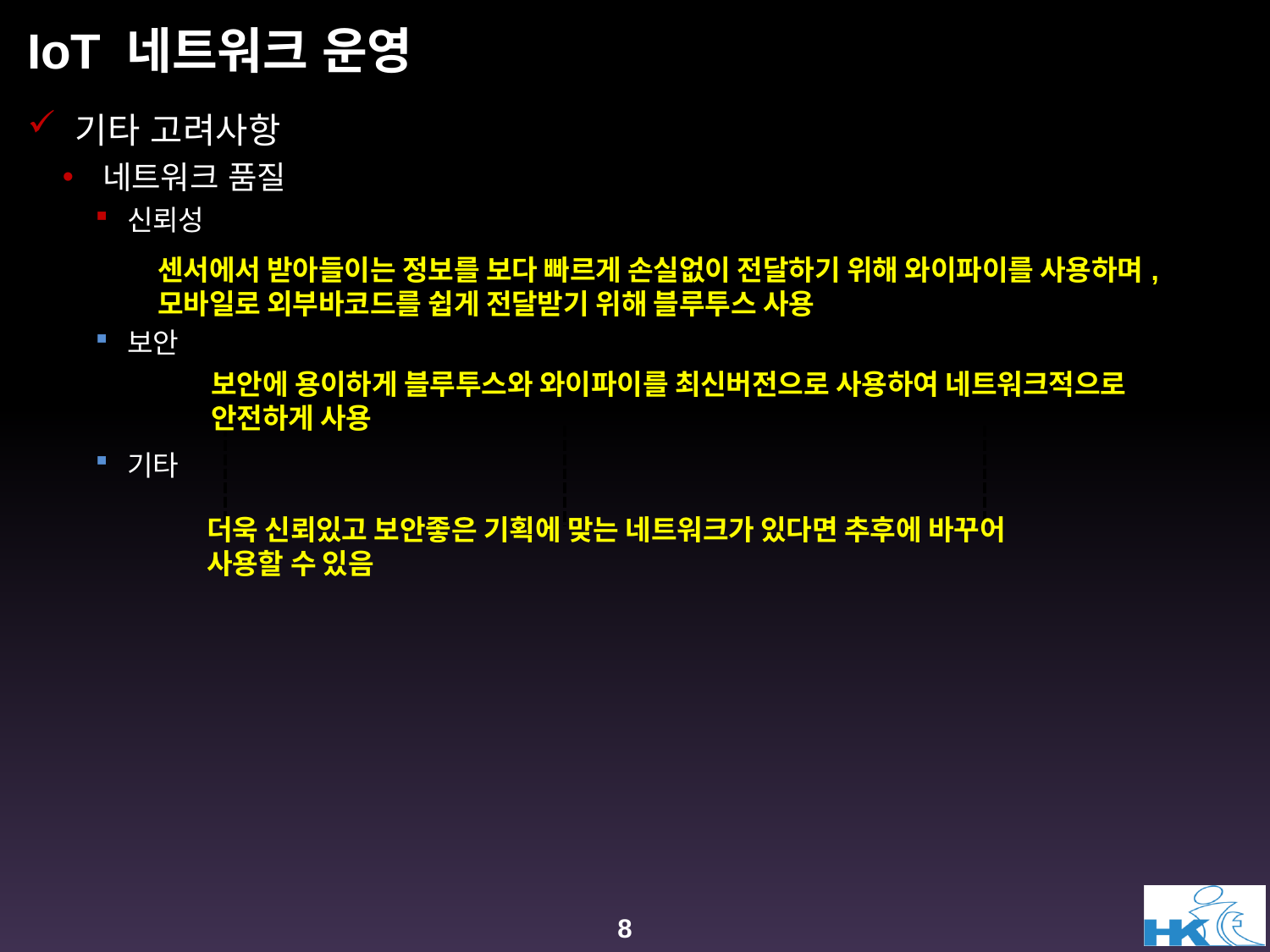

# IoT 네트워크 운영
기타 고려사항
네트워크 품질
신뢰성

보안

기타

센서에서 받아들이는 정보를 보다 빠르게 손실없이 전달하기 위해 와이파이를 사용하며, 모바일로 외부바코드를 쉽게 전달받기 위해 블루투스 사용
보안에 용이하게 블루투스와 와이파이를 최신버전으로 사용하여 네트워크적으로
안전하게 사용

더욱 신뢰있고 보안좋은 기획에 맞는 네트워크가 있다면 추후에 바꾸어
사용할 수 있음
8